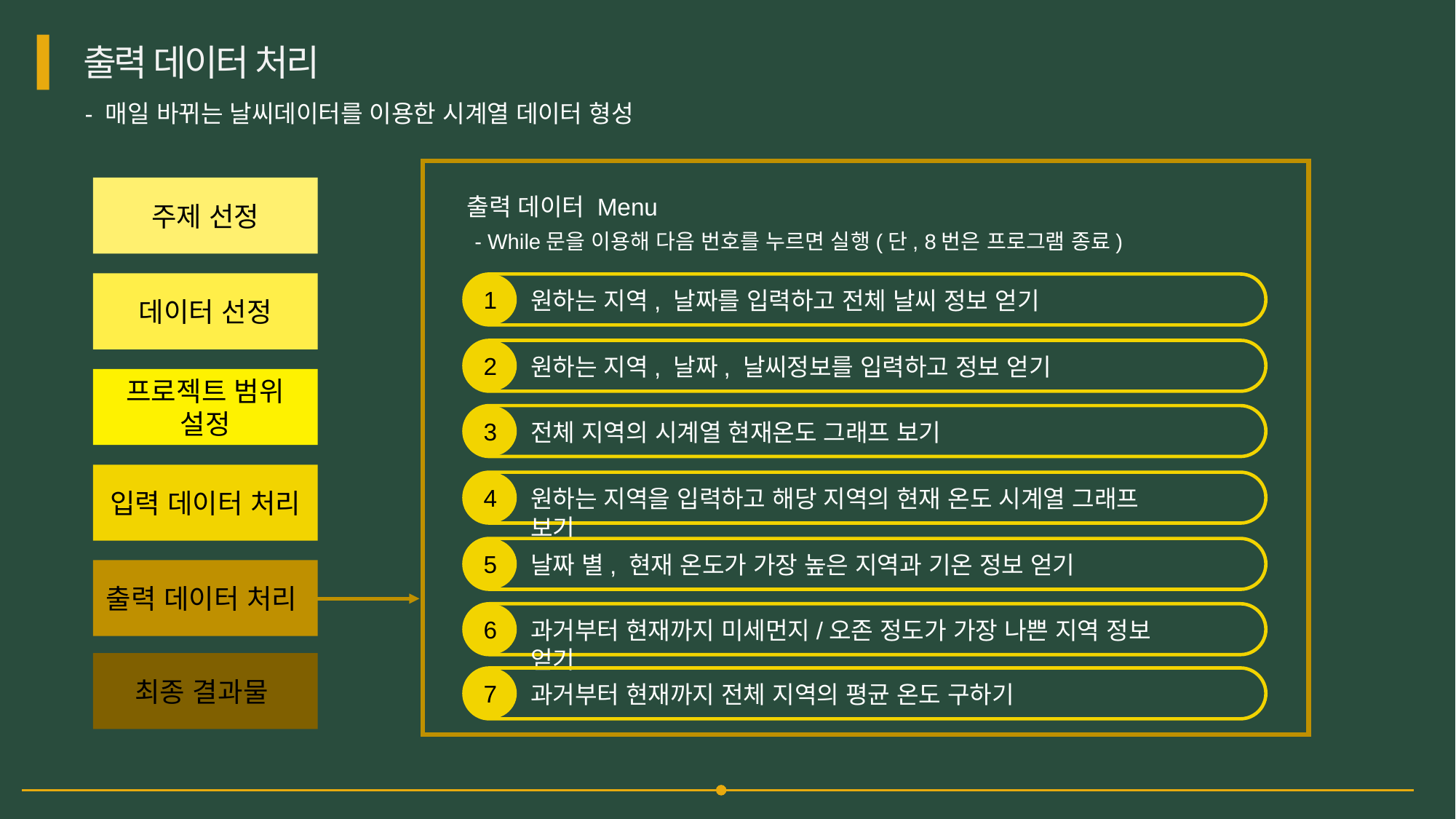

출력 데이터 처리
- 매일 바뀌는 날씨데이터를 이용한 시계열 데이터 형성

출력 데이터 Menu
주제 선정
- While문을 이용해 다음 번호를 누르면 실행(단, 8번은 프로그램 종료)
데이터 선정

1
원하는 지역, 날짜를 입력하고 전체 날씨 정보 얻기

2
원하는 지역, 날짜, 날씨정보를 입력하고 정보 얻기
프로젝트 범위 설정

3
전체 지역의 시계열 현재온도 그래프 보기
입력 데이터 처리

4
원하는 지역을 입력하고 해당 지역의 현재 온도 시계열 그래프 보기

5
날짜 별, 현재 온도가 가장 높은 지역과 기온 정보 얻기
출력 데이터 처리

6
과거부터 현재까지 미세먼지/오존 정도가 가장 나쁜 지역 정보 얻기
최종 결과물

7
과거부터 현재까지 전체 지역의 평균 온도 구하기